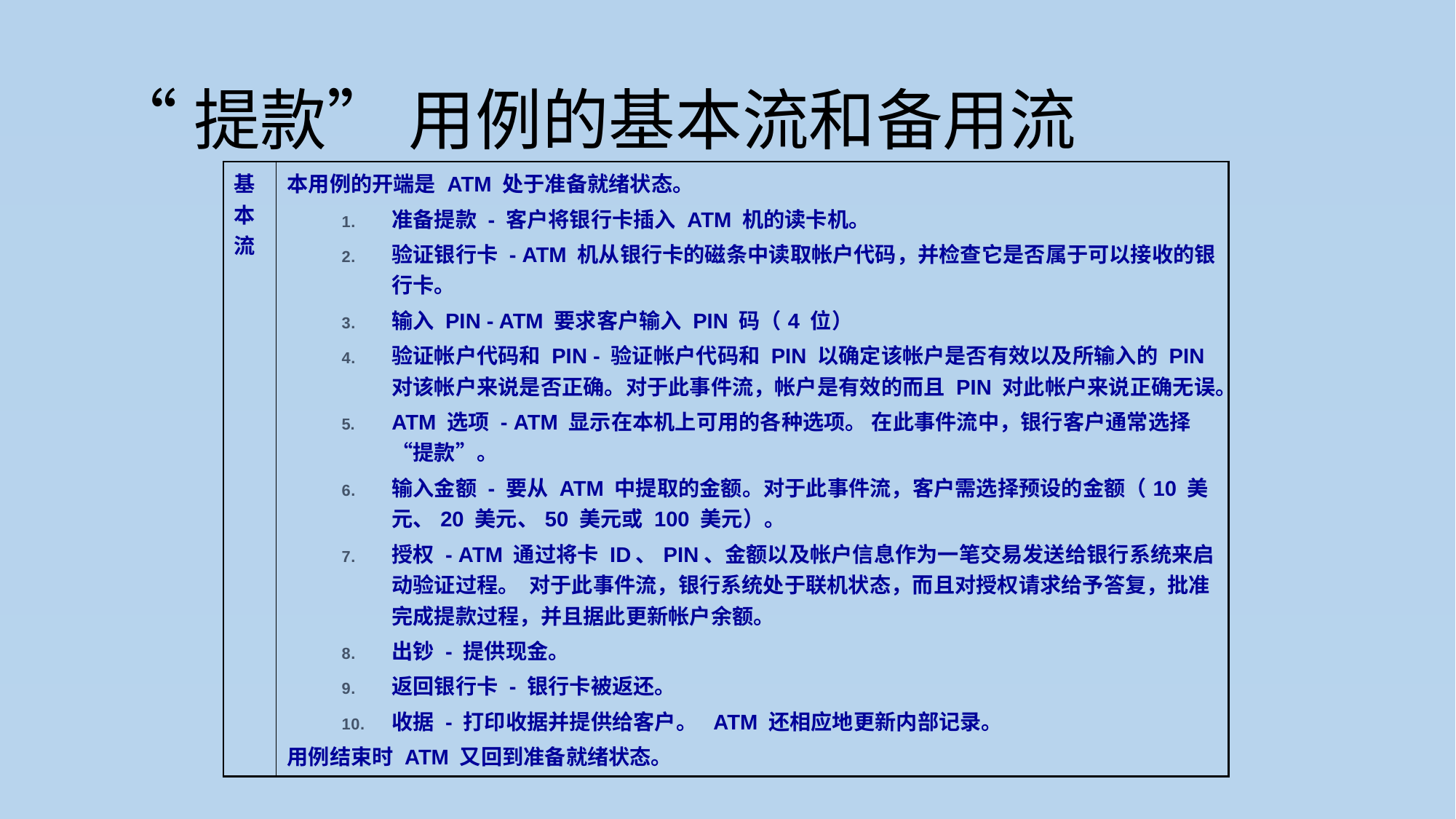

# “提款” 用例的基本流和备用流
| 基本流 | 本用例的开端是 ATM 处于准备就绪状态。 准备提款 - 客户将银行卡插入 ATM 机的读卡机。 验证银行卡 - ATM 机从银行卡的磁条中读取帐户代码，并检查它是否属于可以接收的银行卡。 输入 PIN - ATM 要求客户输入 PIN 码（4 位） 验证帐户代码和 PIN - 验证帐户代码和 PIN 以确定该帐户是否有效以及所输入的 PIN 对该帐户来说是否正确。对于此事件流，帐户是有效的而且 PIN 对此帐户来说正确无误。 ATM 选项 - ATM 显示在本机上可用的各种选项。 在此事件流中，银行客户通常选择“提款”。 输入金额 - 要从 ATM 中提取的金额。对于此事件流，客户需选择预设的金额（10 美元、20 美元、50 美元或 100 美元）。 授权 - ATM 通过将卡 ID、PIN、金额以及帐户信息作为一笔交易发送给银行系统来启动验证过程。 对于此事件流，银行系统处于联机状态，而且对授权请求给予答复，批准完成提款过程，并且据此更新帐户余额。 出钞 - 提供现金。 返回银行卡 - 银行卡被返还。 收据 - 打印收据并提供给客户。 ATM 还相应地更新内部记录。 用例结束时 ATM 又回到准备就绪状态。 |
| --- | --- |